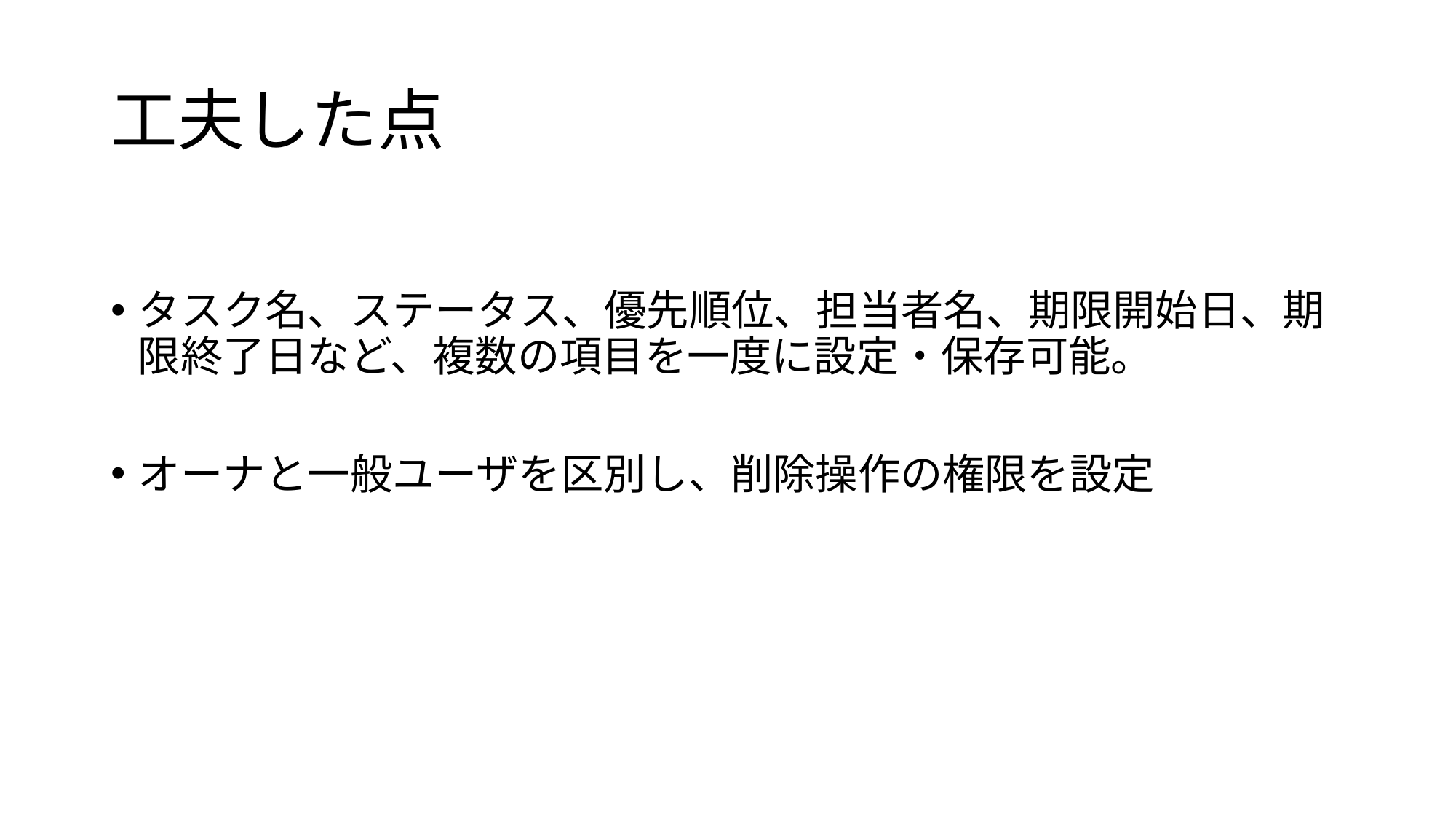

# 工夫した点

タスク名、ステータス、優先順位、担当者名、期限開始日、期限終了日など、複数の項目を一度に設定・保存可能。
オーナと一般ユーザを区別し、削除操作の権限を設定